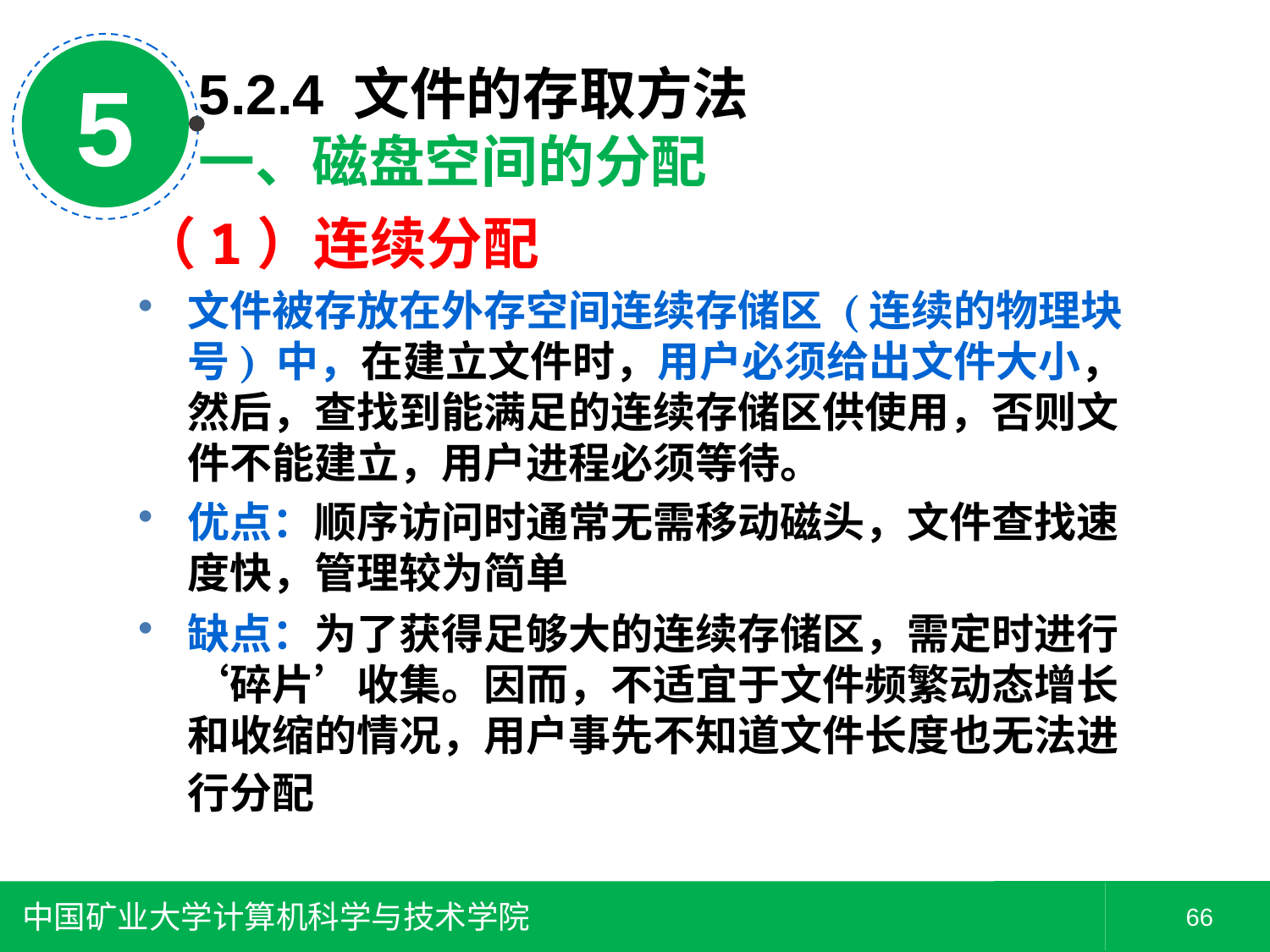

5
5.2.4 文件的存取方法
一、磁盘空间的分配

（1）连续分配
文件被存放在外存空间连续存储区 (连续的物理块号) 中，在建立文件时，用户必须给出文件大小，然后，查找到能满足的连续存储区供使用，否则文件不能建立，用户进程必须等待。
优点：顺序访问时通常无需移动磁头，文件查找速度快，管理较为简单
缺点：为了获得足够大的连续存储区，需定时进行‘碎片’收集。因而，不适宜于文件频繁动态增长和收缩的情况，用户事先不知道文件长度也无法进行分配